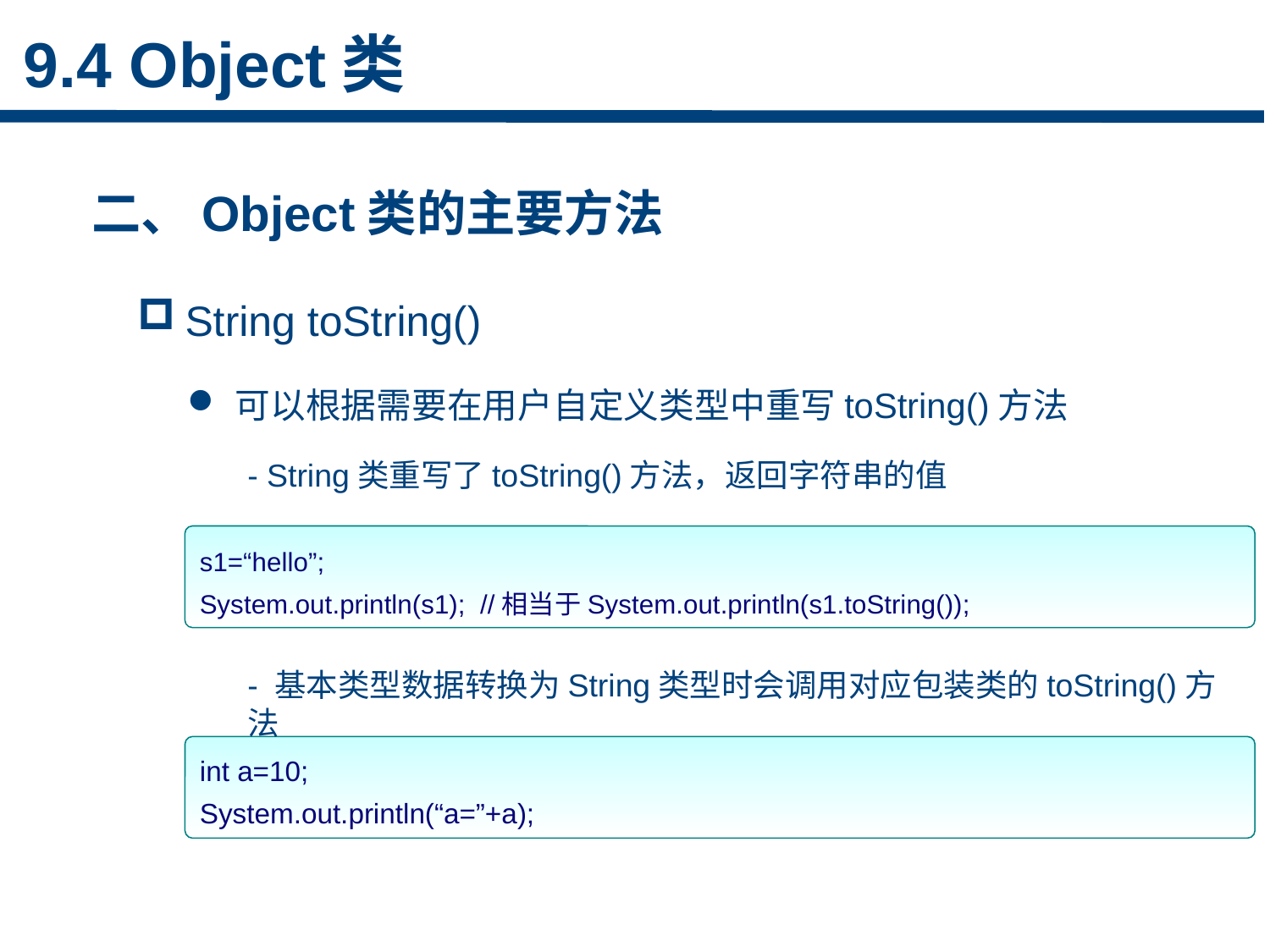

9.4 Object类
二、Object类的主要方法
String toString()
点击添加文本
可以根据需要在用户自定义类型中重写toString()方法
点击添加文本
- String类重写了toString()方法，返回字符串的值
s1=“hello”;
System.out.println(s1);  //相当于System.out.println(s1.toString());
点击添加文本
- 基本类型数据转换为String类型时会调用对应包装类的toString()方法

int a=10;
System.out.println(“a=”+a);
点击添加文本